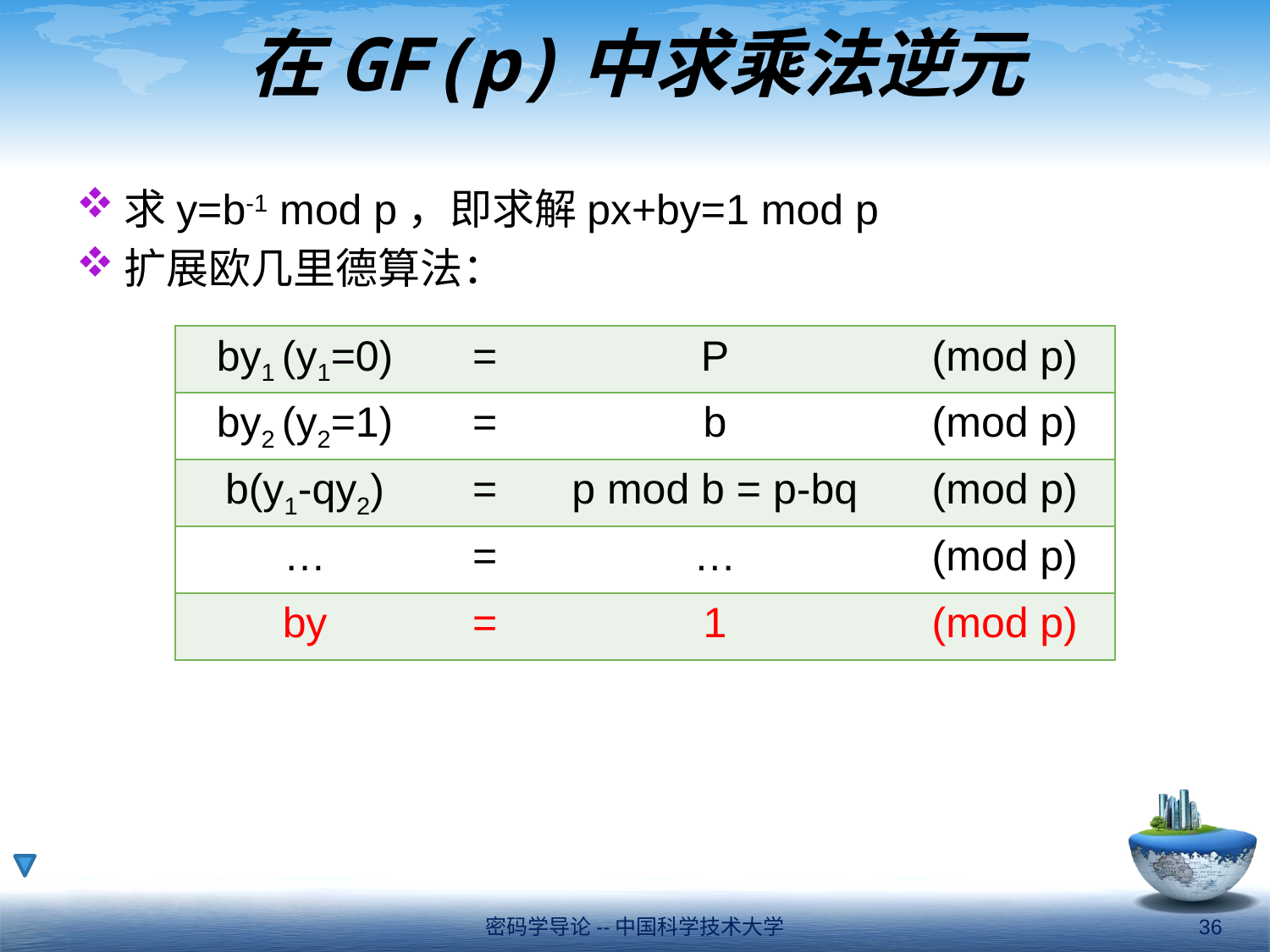

# 在GF(p)中求乘法逆元
求y=b-1 mod p，即求解px+by=1 mod p
扩展欧几里德算法：
| by1 (y1=0) | = | P | (mod p) |
| --- | --- | --- | --- |
| by2 (y2=1) | = | b | (mod p) |
| b(y1-qy2) | = | p mod b = p-bq | (mod p) |
| … | = | … | (mod p) |
| by | = | 1 | (mod p) |

密码学导论--中国科学技术大学
36